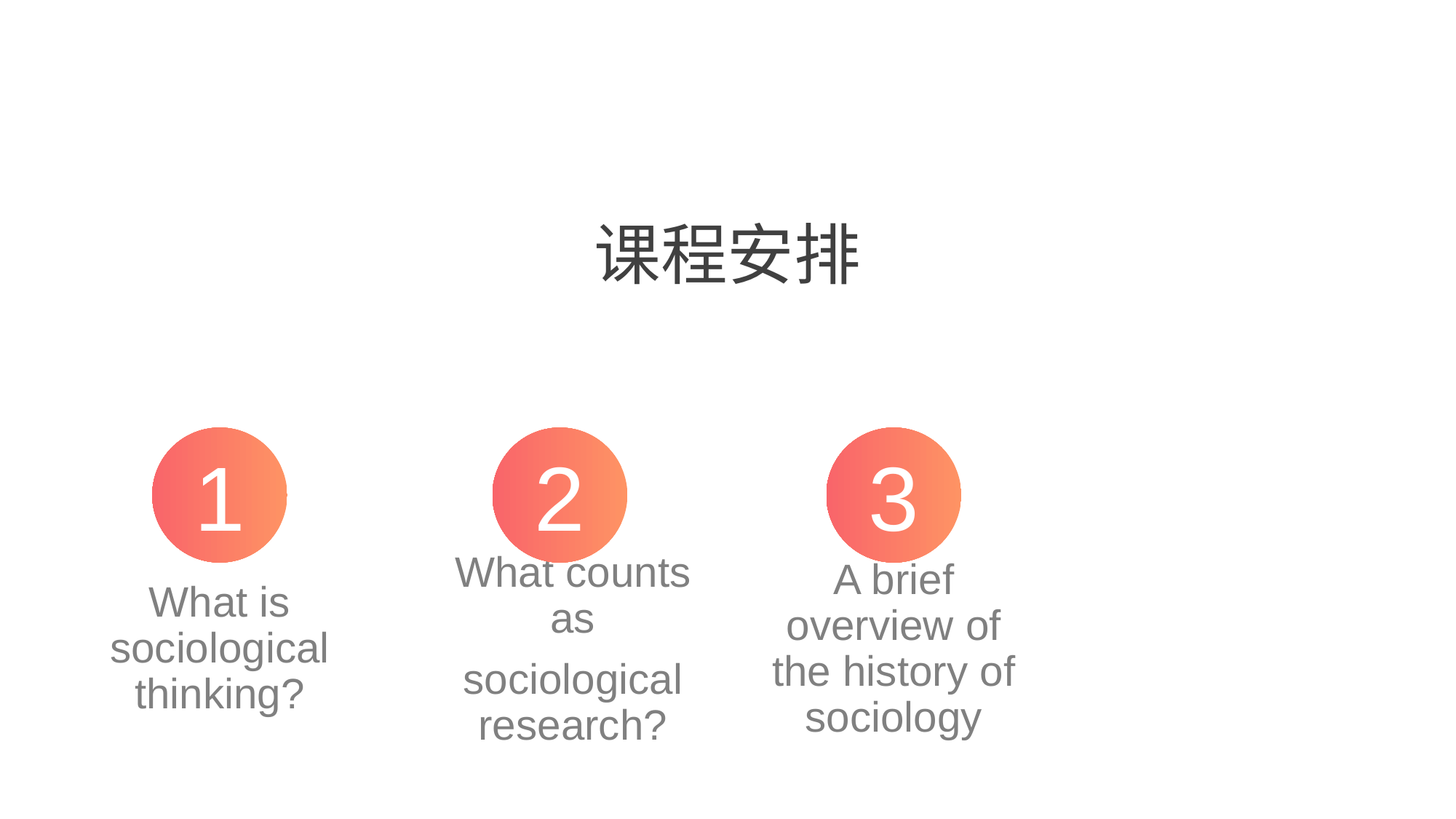

课程安排
1
2
3
What is sociological thinking?
A brief overview of the history of sociology
What counts as
sociological research?